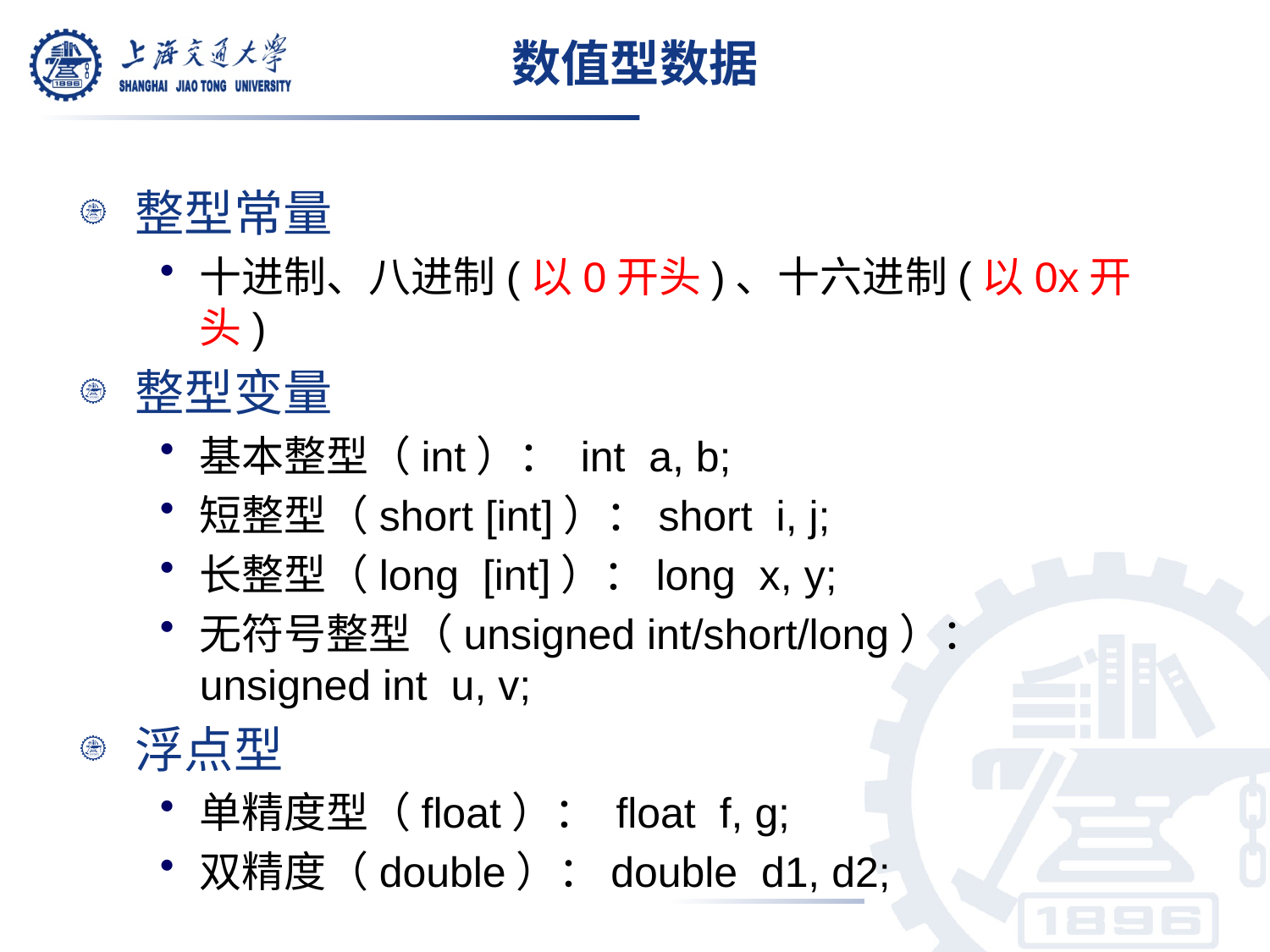

# 数值型数据
整型常量
十进制、八进制(以0开头)、十六进制(以0x开头)
整型变量
基本整型（int）： int  a, b;
短整型（short [int]）：short  i, j;
长整型（long  [int]）：long  x, y;
无符号整型（unsigned int/short/long）：
unsigned int  u, v;
浮点型
单精度型（float）： float  f, g;
双精度（double）：double  d1, d2;